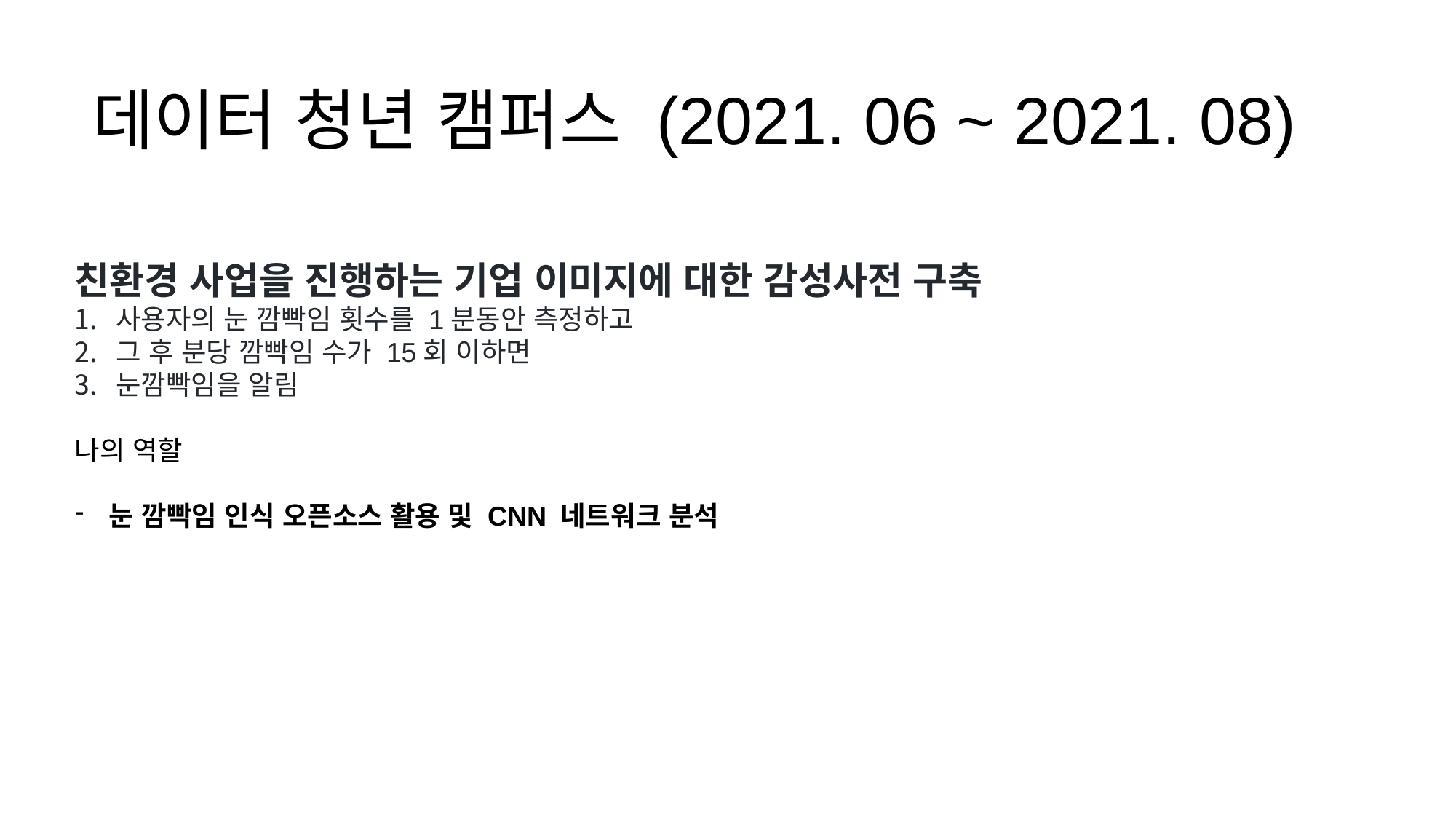

# 데이터 청년 캠퍼스 (2021. 06 ~ 2021. 08)
친환경 사업을 진행하는 기업 이미지에 대한 감성사전 구축
사용자의 눈 깜빡임 횟수를 1분동안 측정하고
그 후 분당 깜빡임 수가 15회 이하면
눈깜빡임을 알림

나의 역할

눈 깜빡임 인식 오픈소스 활용 및 CNN 네트워크 분석